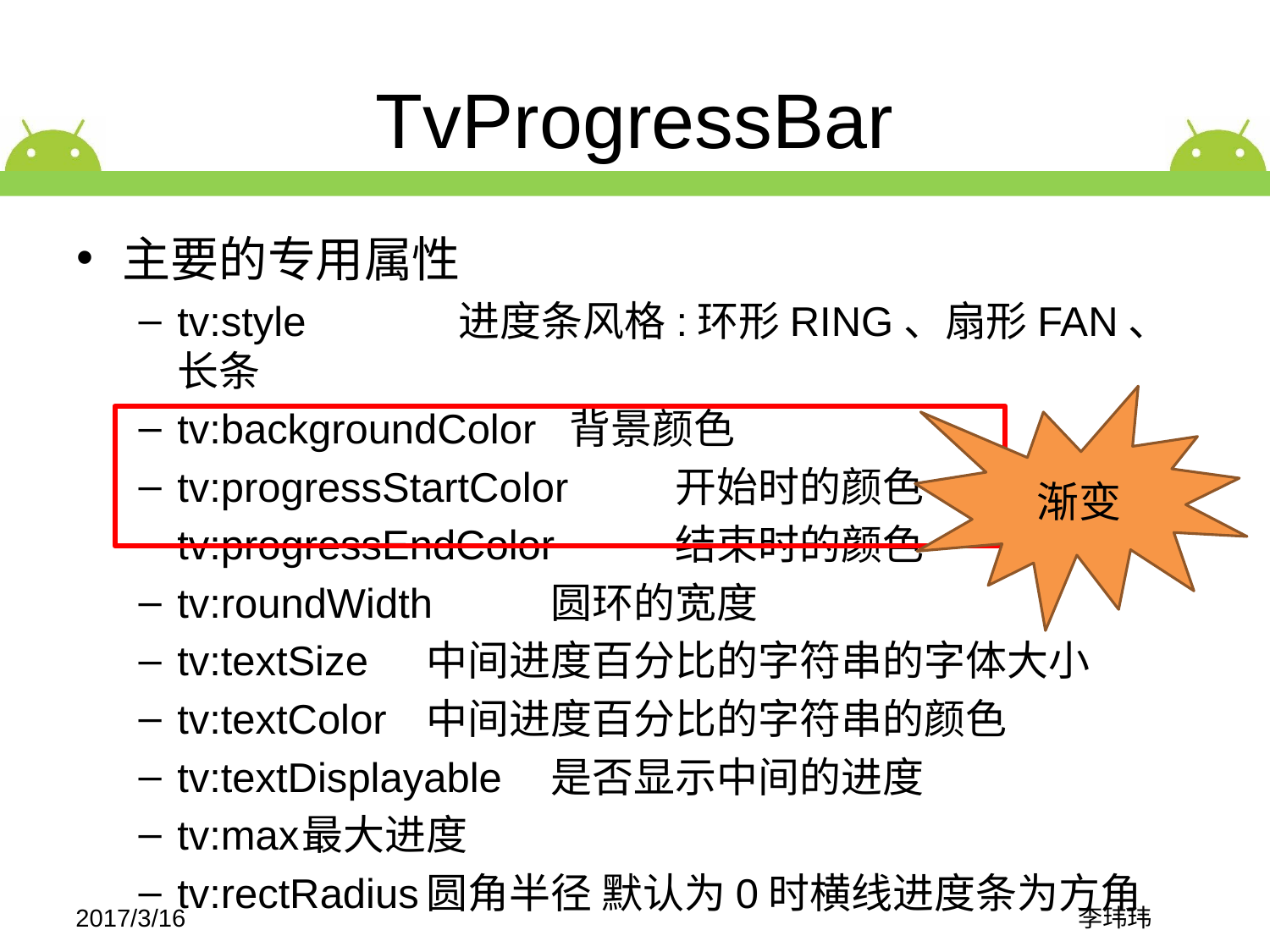

# TvProgressBar
主要的专用属性
tv:style	  进度条风格:环形RING、扇形FAN、长条
tv:backgroundColor  背景颜色
tv:progressStartColor	开始时的颜色
tv:progressEndColor	结束时的颜色
tv:roundWidth	圆环的宽度
tv:textSize	中间进度百分比的字符串的字体大小
tv:textColor	中间进度百分比的字符串的颜色
tv:textDisplayable	是否显示中间的进度
tv:max		最大进度
tv:rectRadius	圆角半径 默认为0时横线进度条为方角
渐变